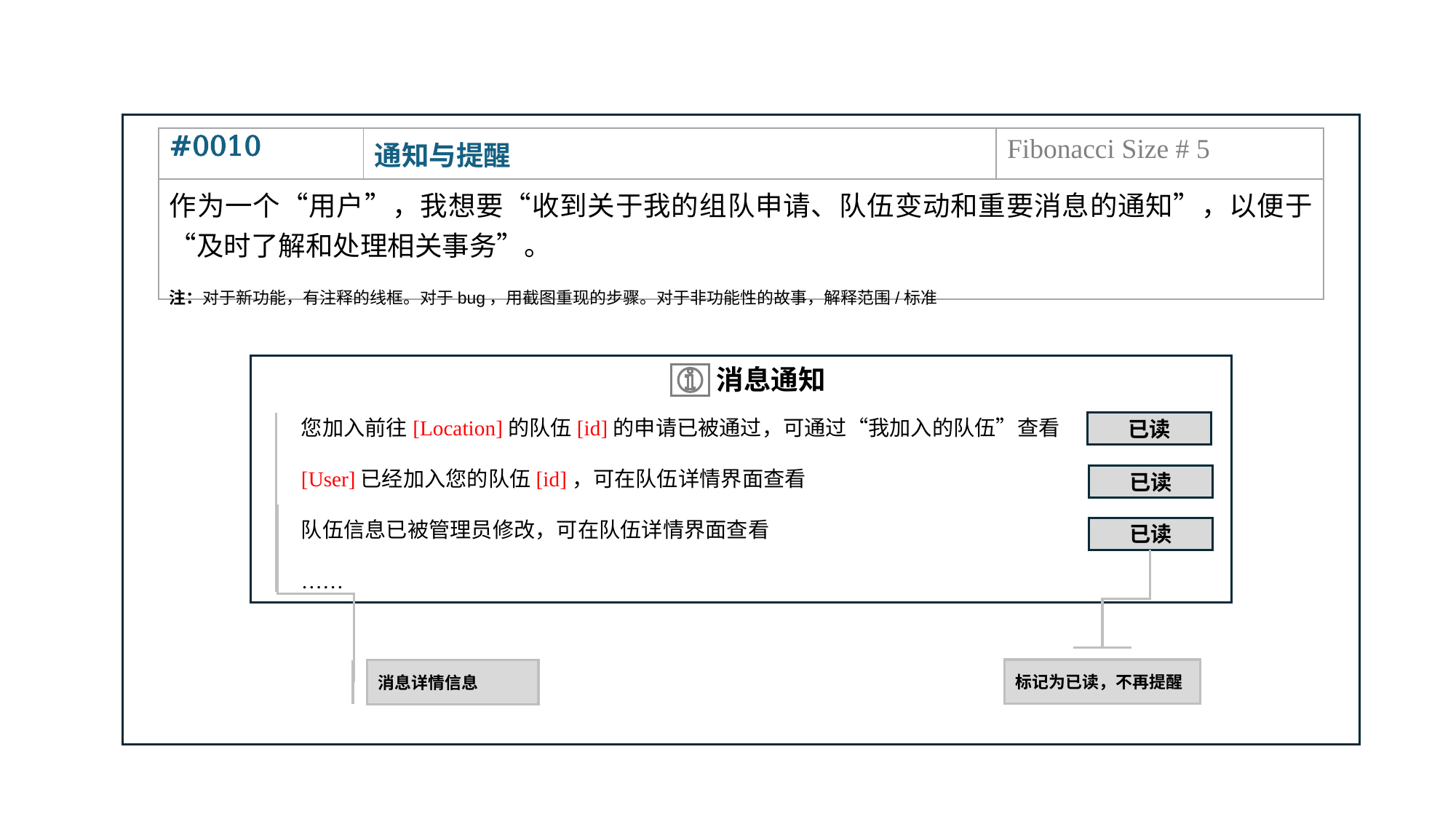

| #0010 | 通知与提醒 | Fibonacci Size # 5 |
| --- | --- | --- |
| 作为一个“用户”，我想要“收到关于我的组队申请、队伍变动和重要消息的通知”，以便于“及时了解和处理相关事务”。 |  |  |
注：对于新功能，有注释的线框。对于bug，用截图重现的步骤。对于非功能性的故事，解释范围/标准

消息通知

您加入前往[Location]的队伍[id]的申请已被通过，可通过“我加入的队伍”查看

[User]已经加入您的队伍[id]，可在队伍详情界面查看

队伍信息已被管理员修改，可在队伍详情界面查看

……
已读
已读
已读
标记为已读，不再提醒
消息详情信息